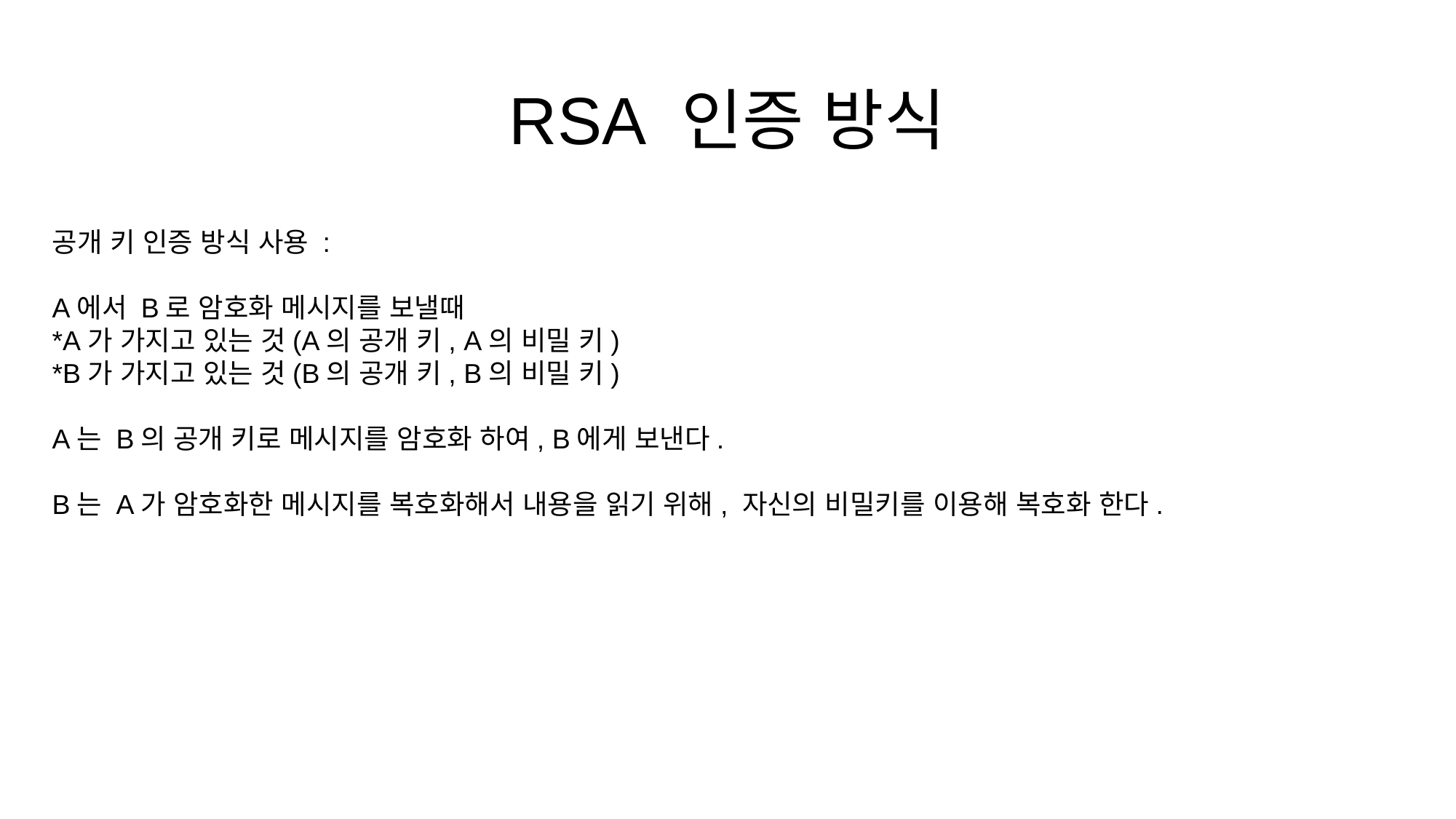

# RSA 인증 방식
공개 키 인증 방식 사용 :

A에서 B로 암호화 메시지를 보낼때
*A가 가지고 있는 것(A의 공개 키, A의 비밀 키)
*B가 가지고 있는 것(B의 공개 키, B의 비밀 키)

A는 B의 공개 키로 메시지를 암호화 하여, B에게 보낸다.

B는 A가 암호화한 메시지를 복호화해서 내용을 읽기 위해, 자신의 비밀키를 이용해 복호화 한다.